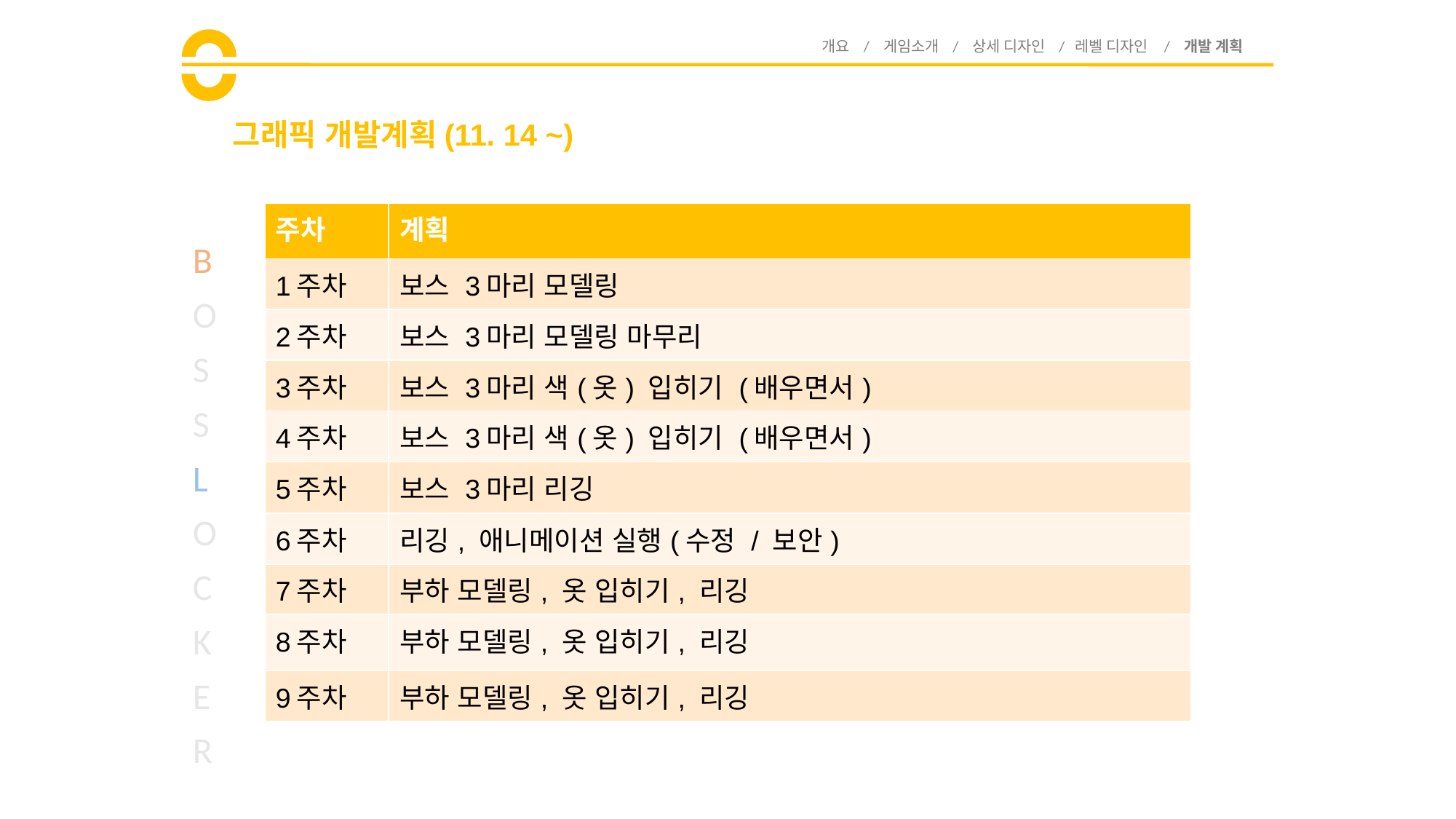

개요   /   게임소개   /   상세 디자인   /  레벨 디자인   /   개발 계획

# 그래픽 개발계획(11. 14 ~)

| 주차 | 계획 |
| --- | --- |
| 1주차 | 보스 3마리 모델링 |
| 2주차 | 보스 3마리 모델링 마무리 |
| 3주차 | 보스 3마리 색(옷) 입히기 (배우면서) |
| 4주차 | 보스 3마리 색(옷) 입히기 (배우면서) |
| 5주차 | 보스 3마리 리깅 |
| 6주차 | 리깅, 애니메이션 실행(수정 / 보안) |
| 7주차 | 부하 모델링, 옷 입히기, 리깅 |
| 8주차 | 부하 모델링, 옷 입히기, 리깅 |
| 9주차 | 부하 모델링, 옷 입히기, 리깅 |
B
O
S
S
L
O
C
K
E
R